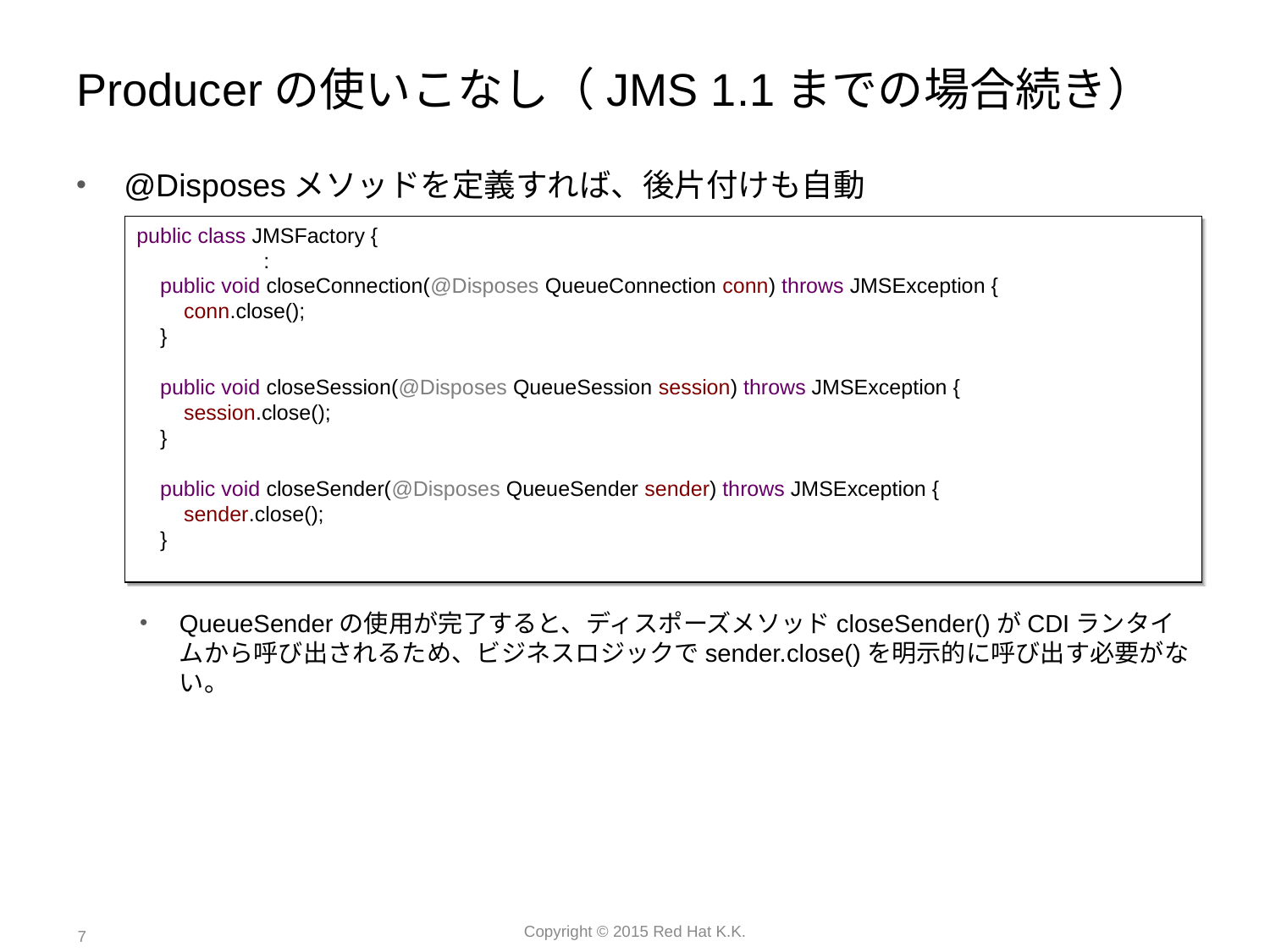

# Producerの使いこなし（JMS 1.1までの場合続き）
@Disposesメソッドを定義すれば、後片付けも自動

QueueSenderの使用が完了すると、ディスポーズメソッドcloseSender()がCDIランタイムから呼び出されるため、ビジネスロジックでsender.close()を明示的に呼び出す必要がない。
public class JMSFactory {
	:
    public void closeConnection(@Disposes QueueConnection conn) throws JMSException {
        conn.close();
    }

    public void closeSession(@Disposes QueueSession session) throws JMSException {
        session.close();
    }

    public void closeSender(@Disposes QueueSender sender) throws JMSException {
        sender.close();
    }

7
Copyright © 2015 Red Hat K.K.